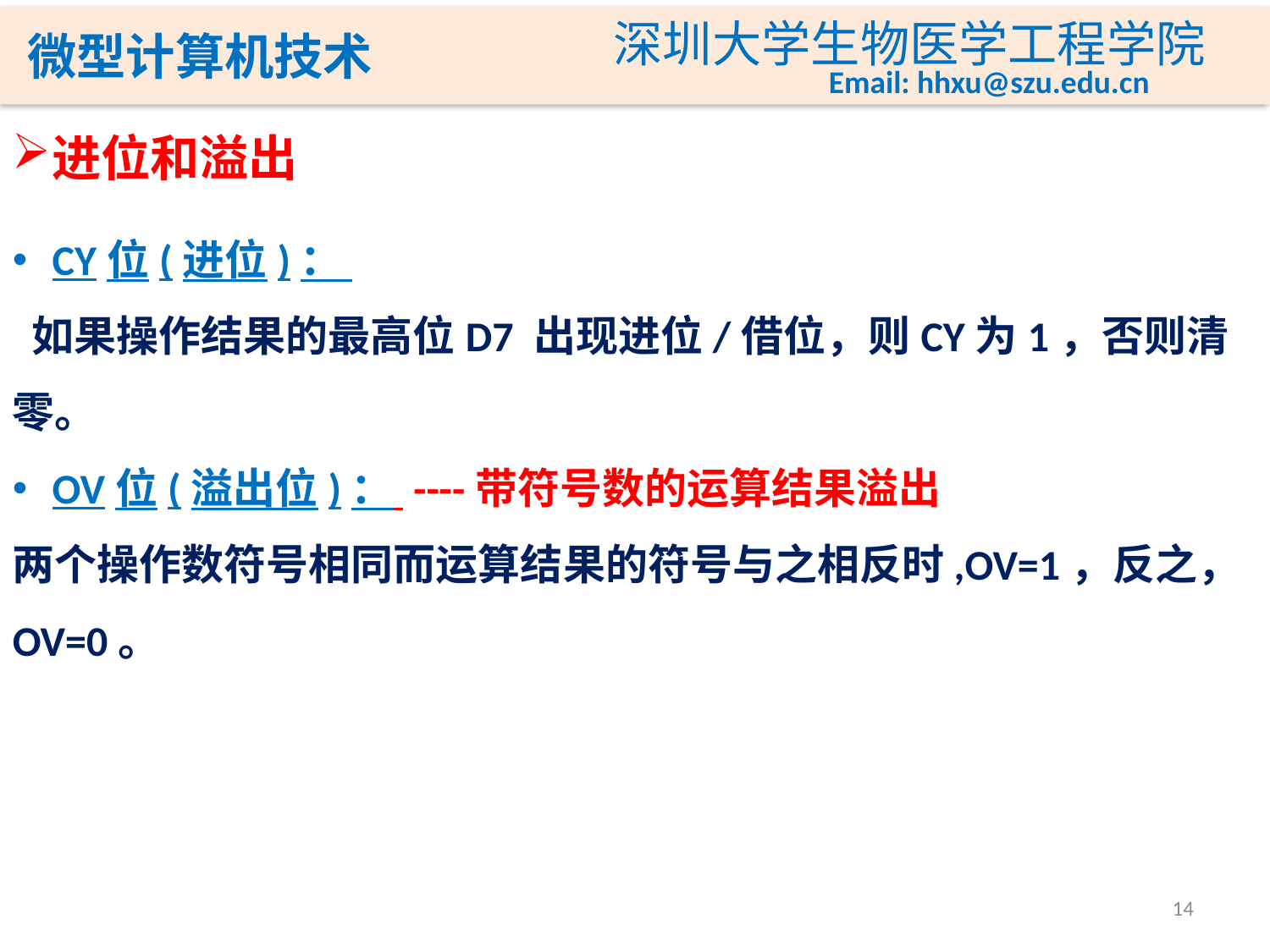

进位和溢出
CY位(进位)：
 如果操作结果的最高位D7 出现进位/借位，则CY为1，否则清零。
OV位(溢出位)： ----带符号数的运算结果溢出
两个操作数符号相同而运算结果的符号与之相反时,OV=1，反之，OV=0。
14